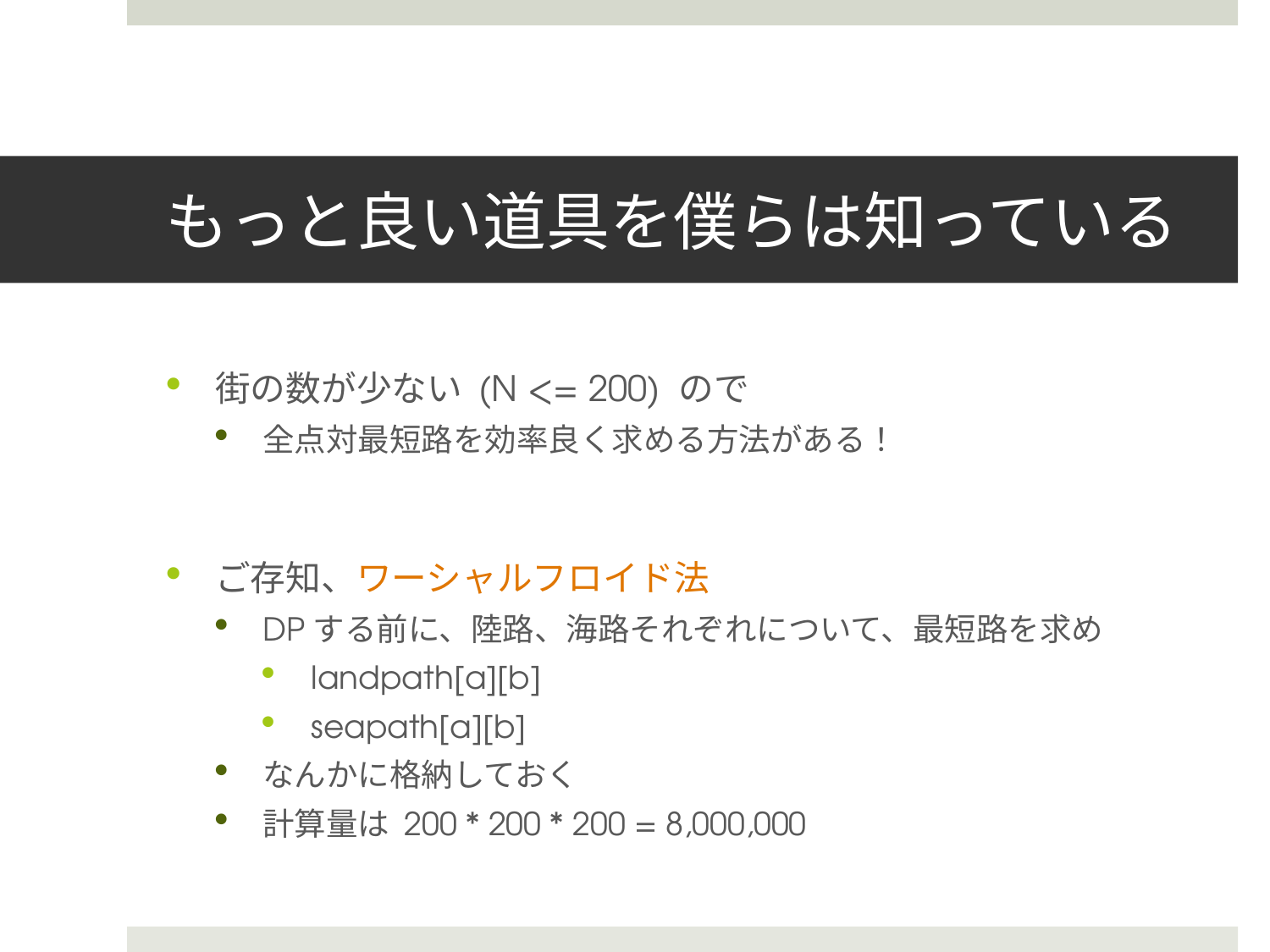

# もっと良い道具を僕らは知っている
街の数が少ない (N <= 200) ので
全点対最短路を効率良く求める方法がある！

ご存知、ワーシャルフロイド法
DPする前に、陸路、海路それぞれについて、最短路を求め
landpath[a][b]
seapath[a][b]
なんかに格納しておく
計算量は 200 * 200 * 200 = 8,000,000